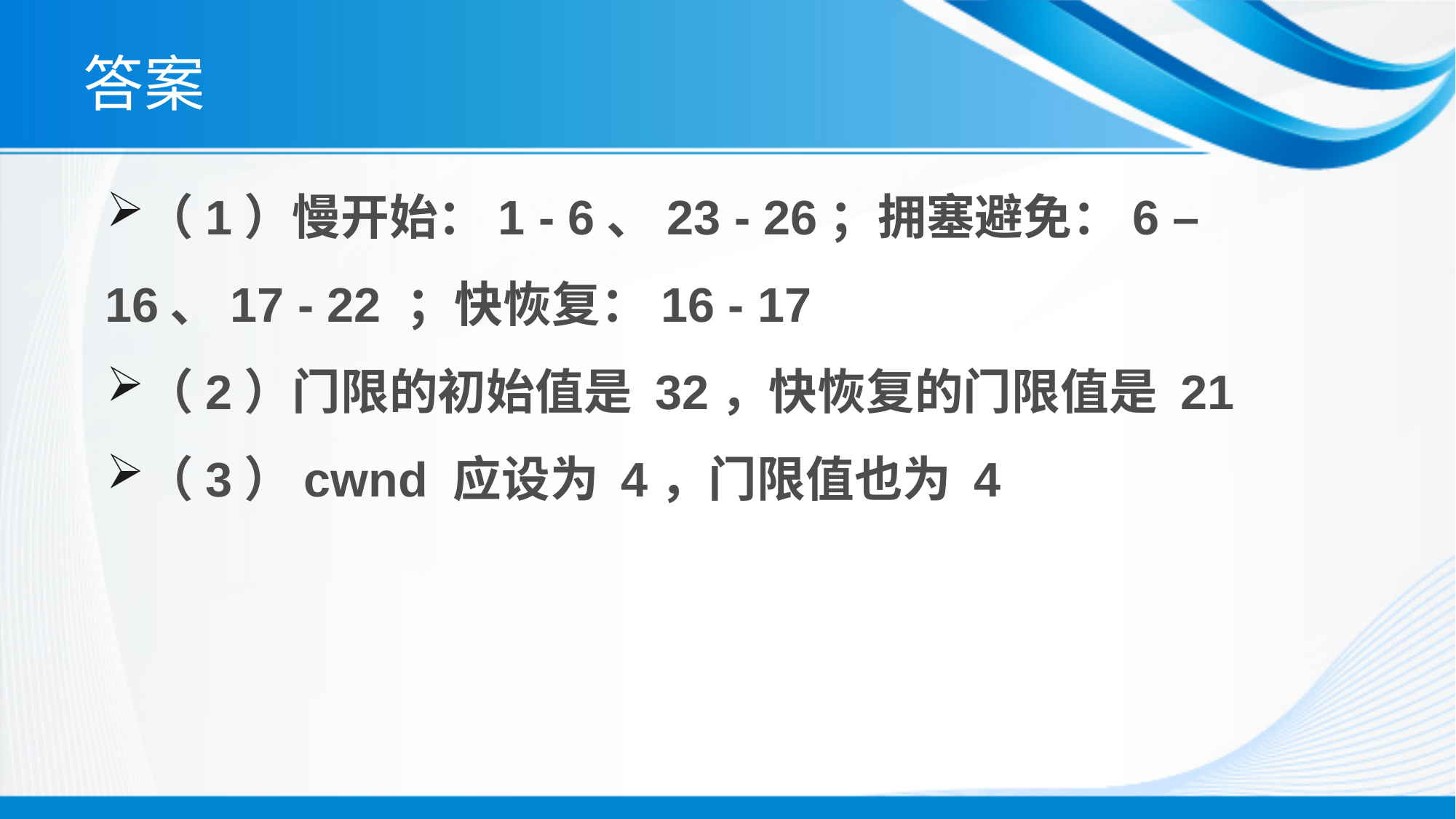

# 答案
（1）慢开始：1 - 6、23 - 26；拥塞避免：6 – 16、17 - 22 ；快恢复：16 - 17
（2）门限的初始值是 32，快恢复的门限值是 21
（3）cwnd 应设为 4，门限值也为 4